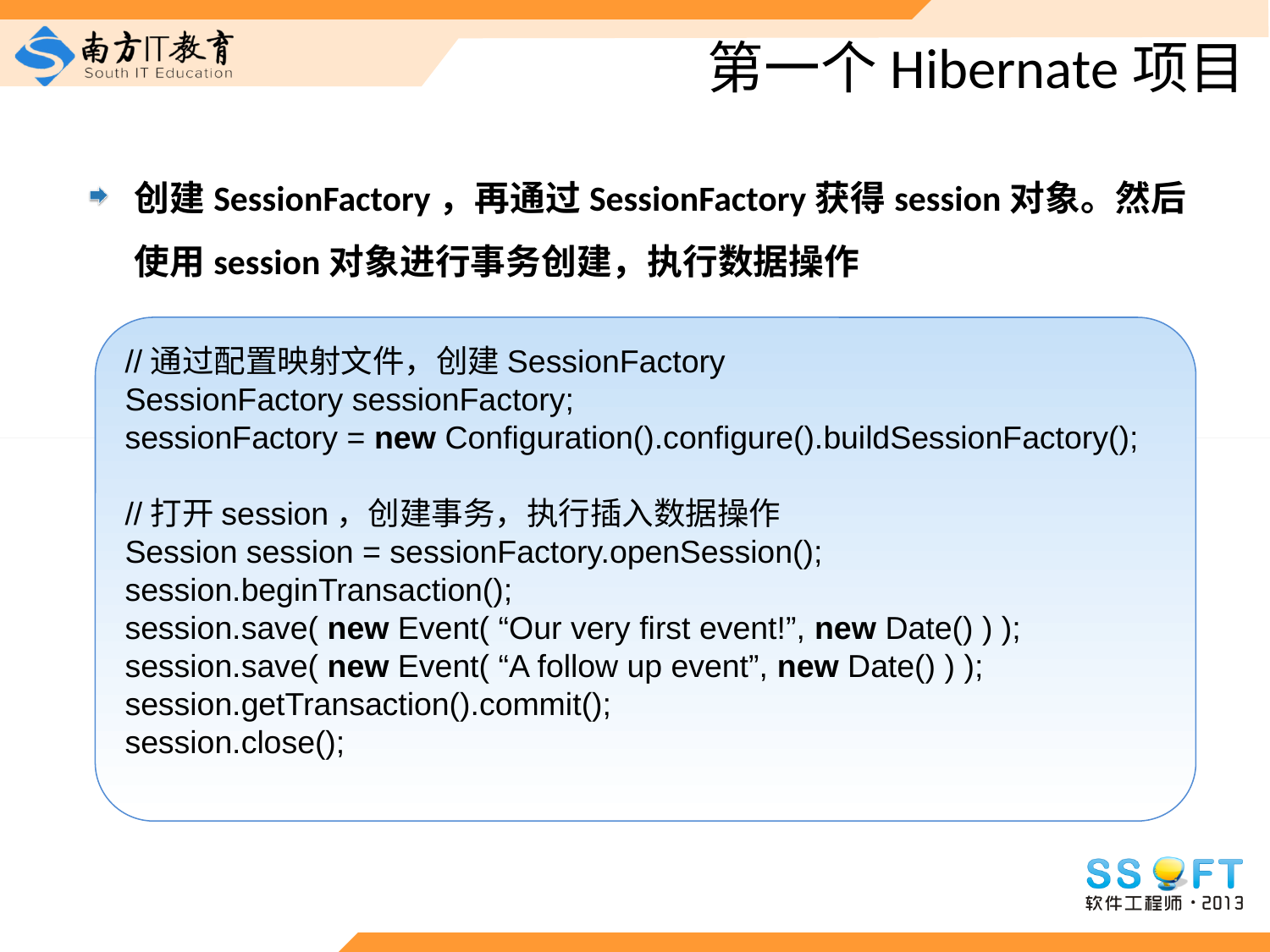

# 第一个Hibernate项目
创建SessionFactory，再通过SessionFactory获得session对象。然后使用session对象进行事务创建，执行数据操作
//通过配置映射文件，创建SessionFactory
SessionFactory sessionFactory;
sessionFactory = new Configuration().configure().buildSessionFactory();

//打开session，创建事务，执行插入数据操作
Session session = sessionFactory.openSession();
session.beginTransaction();
session.save( new Event( “Our very first event!”, new Date() ) );
session.save( new Event( “A follow up event”, new Date() ) );
session.getTransaction().commit();
session.close();